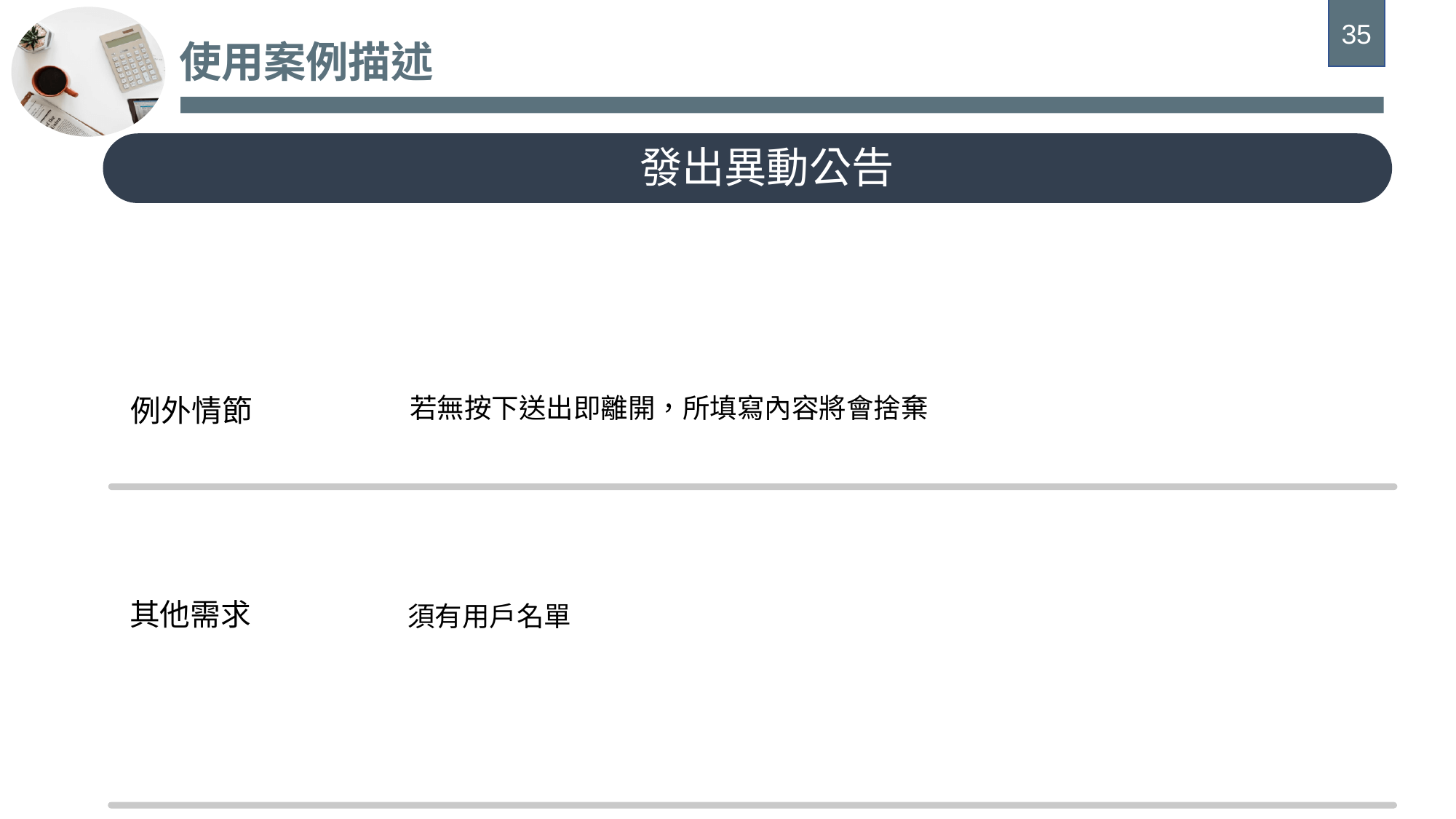

35

使用案例描述

發出異動公告

例外情節
若無按下送出即離開，所填寫內容將會捨棄

其他需求
須有用戶名單